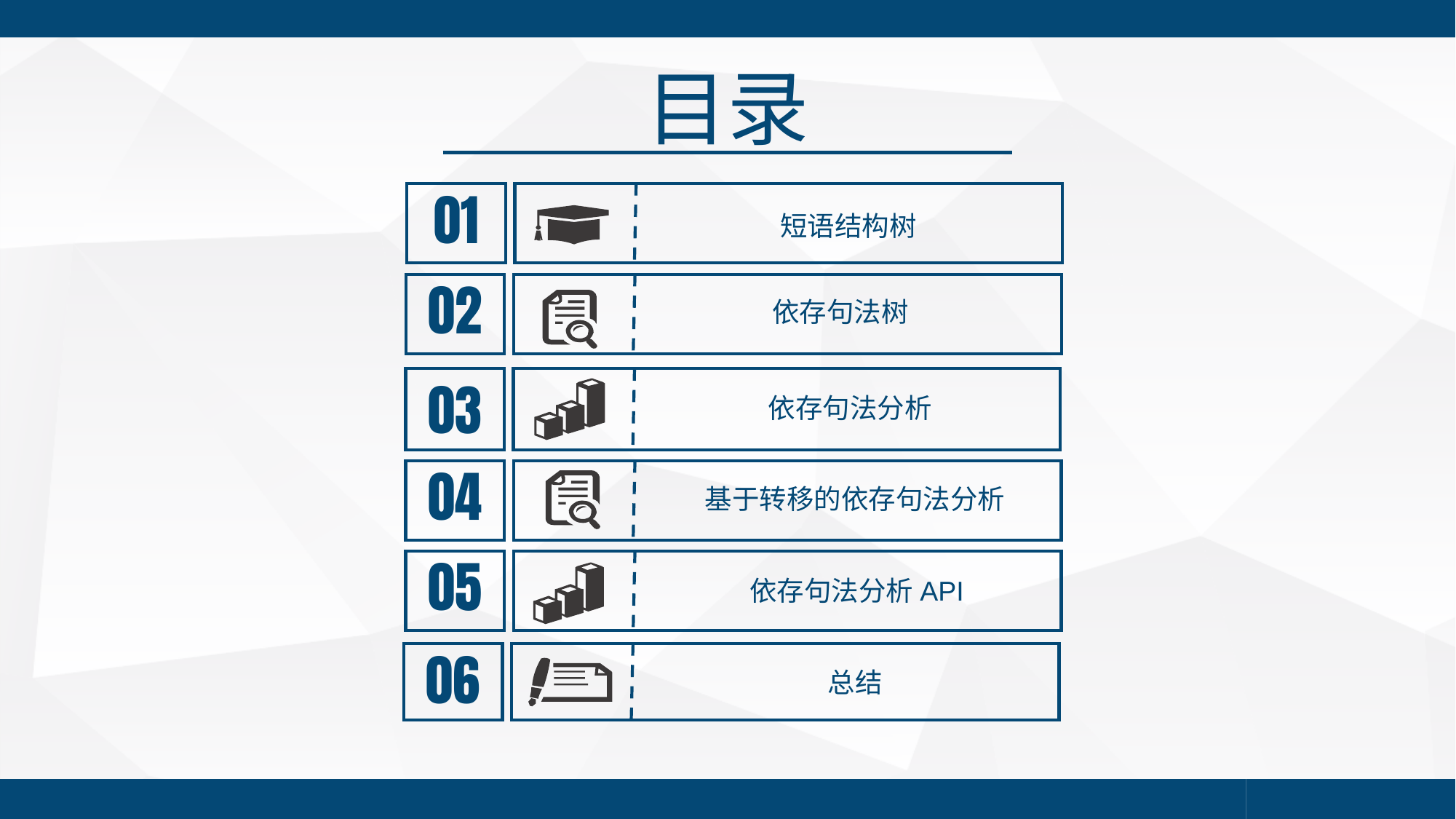

目录

01

短语结构树

02

依存句法树

03

依存句法分析

04

基于转移的依存句法分析

05

依存句法分析API

06

总结